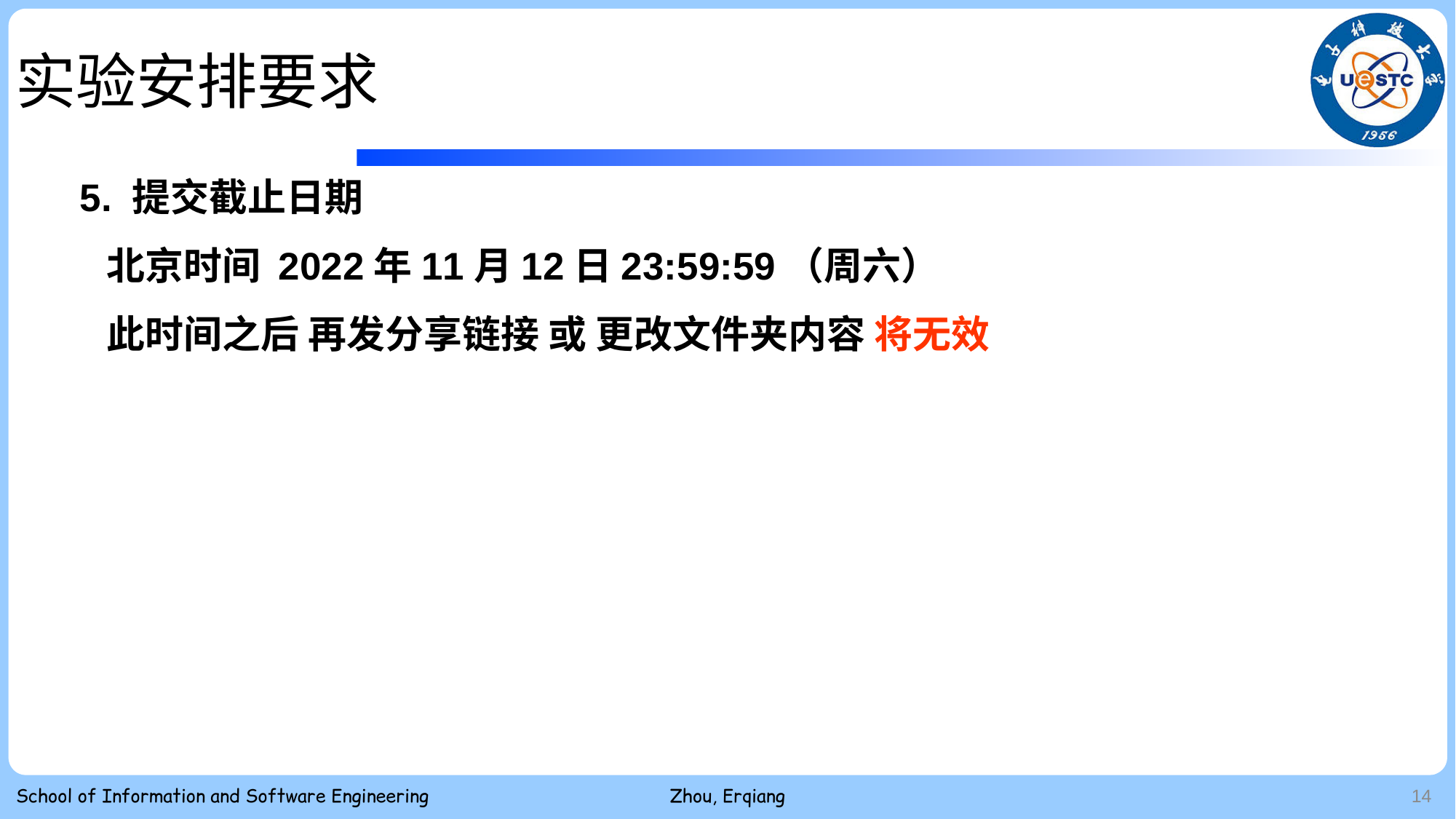

实验安排要求
5. 提交截止日期
  北京时间 2022年11月12日23:59:59（周六）
  此时间之后 再发分享链接 或 更改文件夹内容 将无效

School of Information and Software Engineering
Zhou, Erqiang
14